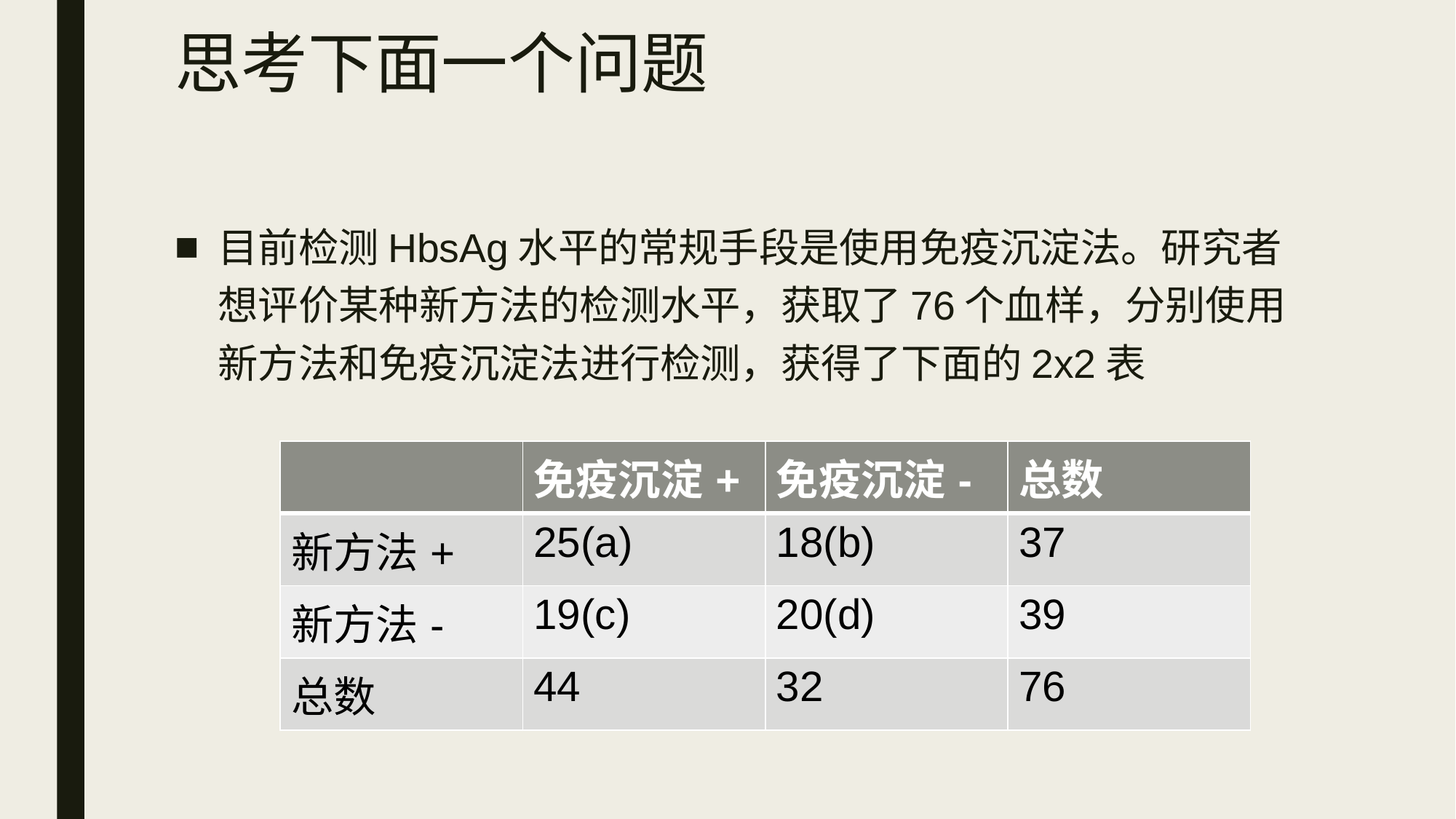

# 思考下面一个问题
目前检测HbsAg水平的常规手段是使用免疫沉淀法。研究者想评价某种新方法的检测水平，获取了76个血样，分别使用新方法和免疫沉淀法进行检测，获得了下面的2x2表
|  | 免疫沉淀+ | 免疫沉淀- | 总数 |
| --- | --- | --- | --- |
| 新方法+ | 25(a) | 18(b) | 37 |
| 新方法- | 19(c) | 20(d) | 39 |
| 总数 | 44 | 32 | 76 |